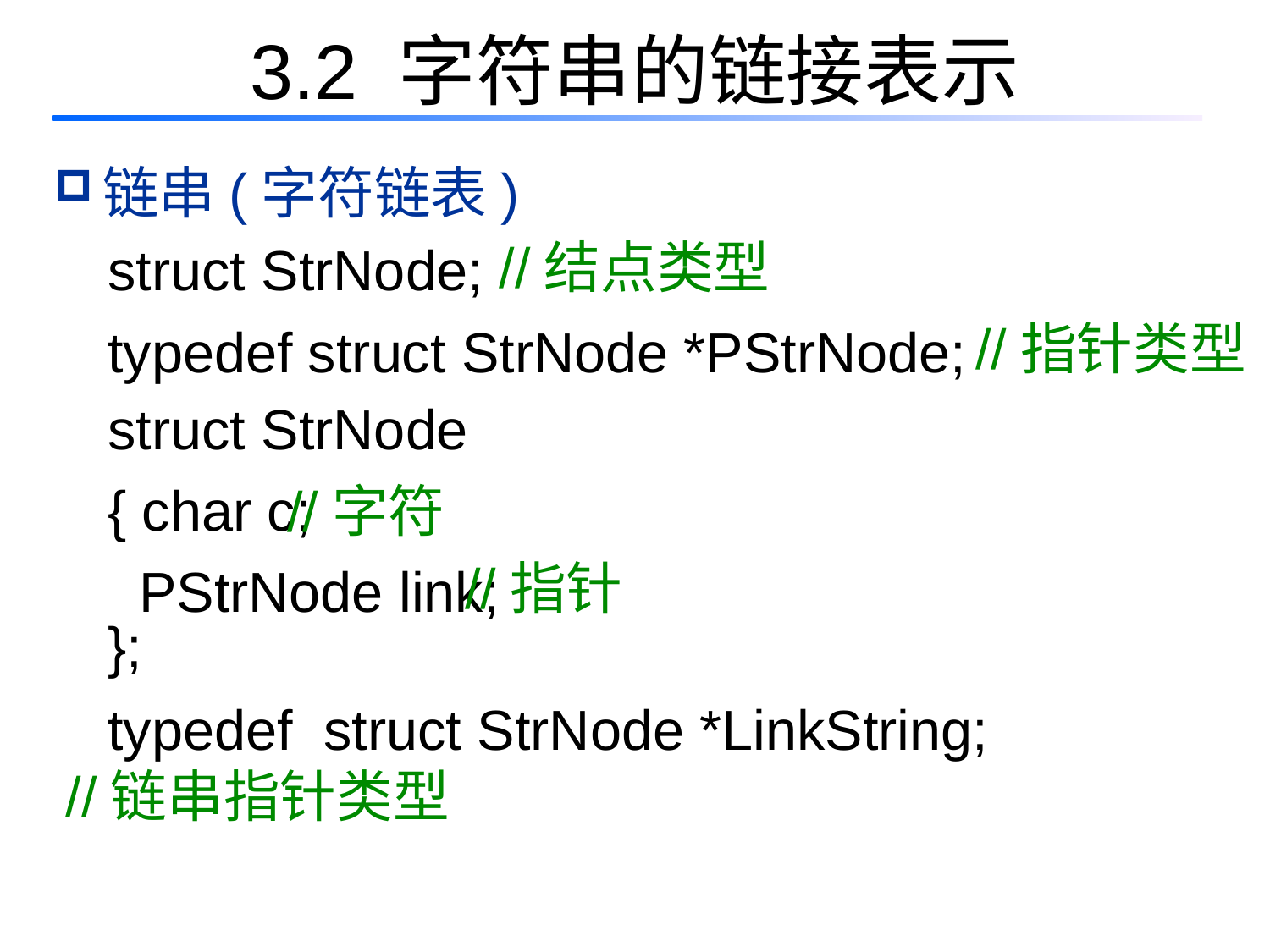

# 3.2 字符串的链接表示

链串(字符链表)
struct StrNode;
typedef struct StrNode *PStrNode;
//结点类型
//指针类型
struct StrNode
{ char c;
  PStrNode link;
};
//字符
//指针
typedef  struct StrNode *LinkString;
//链串指针类型